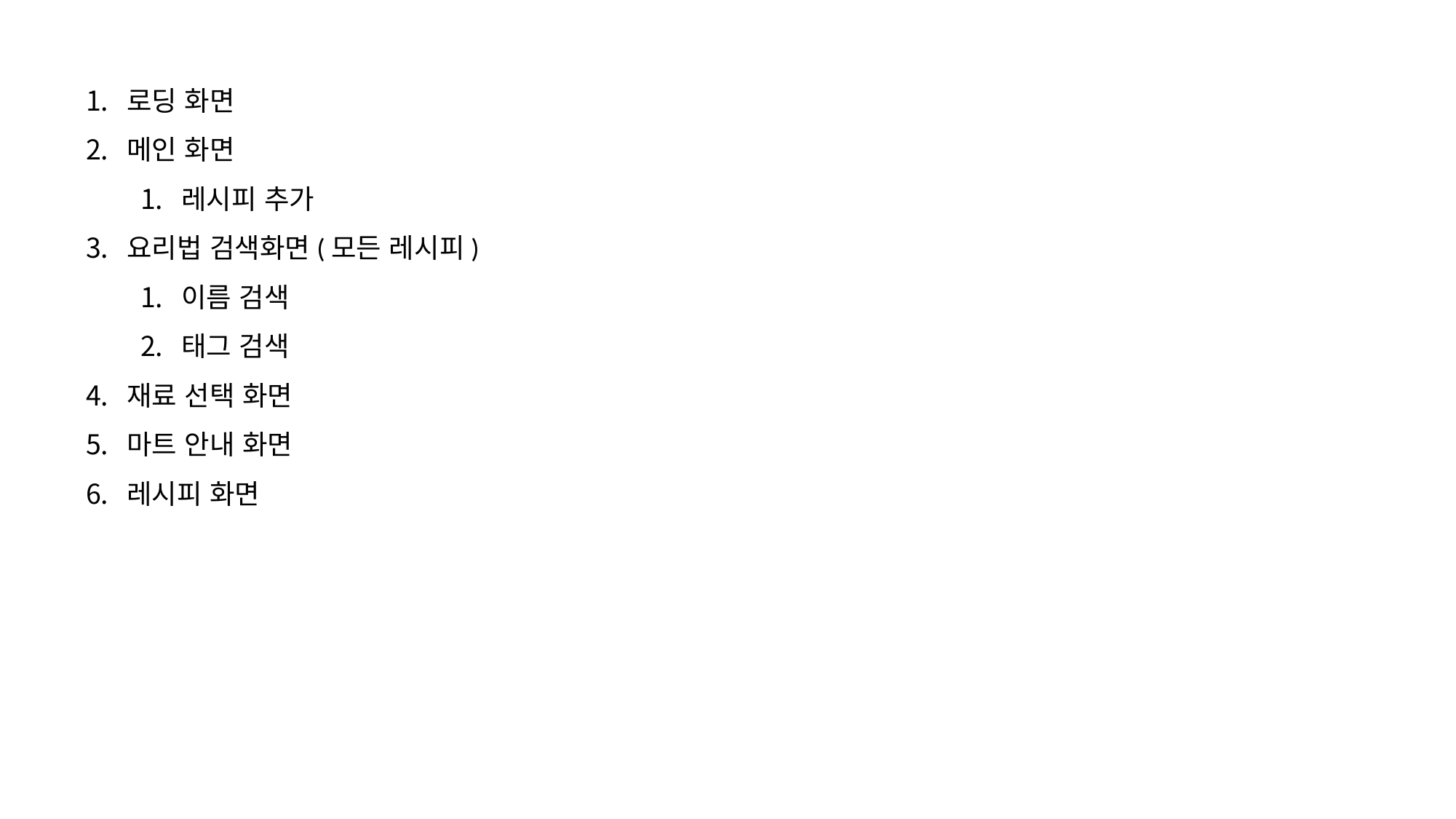

로딩 화면
메인 화면
레시피 추가
요리법 검색화면(모든 레시피)
이름 검색
태그 검색
재료 선택 화면
마트 안내 화면
레시피 화면